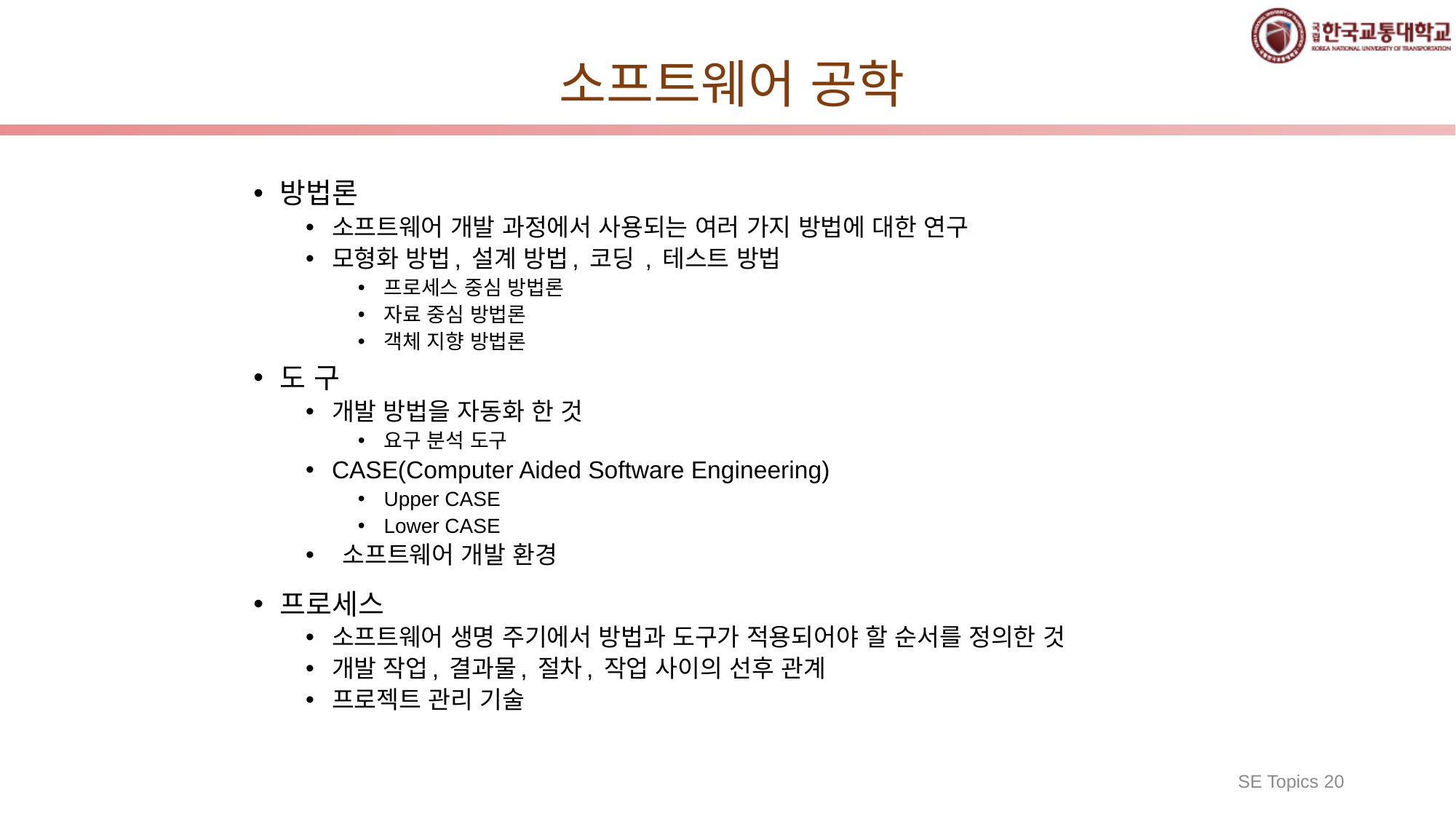

# 소프트웨어 공학
방법론
소프트웨어 개발 과정에서 사용되는 여러 가지 방법에 대한 연구
모형화 방법, 설계 방법, 코딩 , 테스트 방법
프로세스 중심 방법론
자료 중심 방법론
객체 지향 방법론
도 구
개발 방법을 자동화 한 것
요구 분석 도구
CASE(Computer Aided Software Engineering)
Upper CASE
Lower CASE
 소프트웨어 개발 환경
프로세스
소프트웨어 생명 주기에서 방법과 도구가 적용되어야 할 순서를 정의한 것
개발 작업, 결과물, 절차, 작업 사이의 선후 관계
프로젝트 관리 기술

SE Topics 20